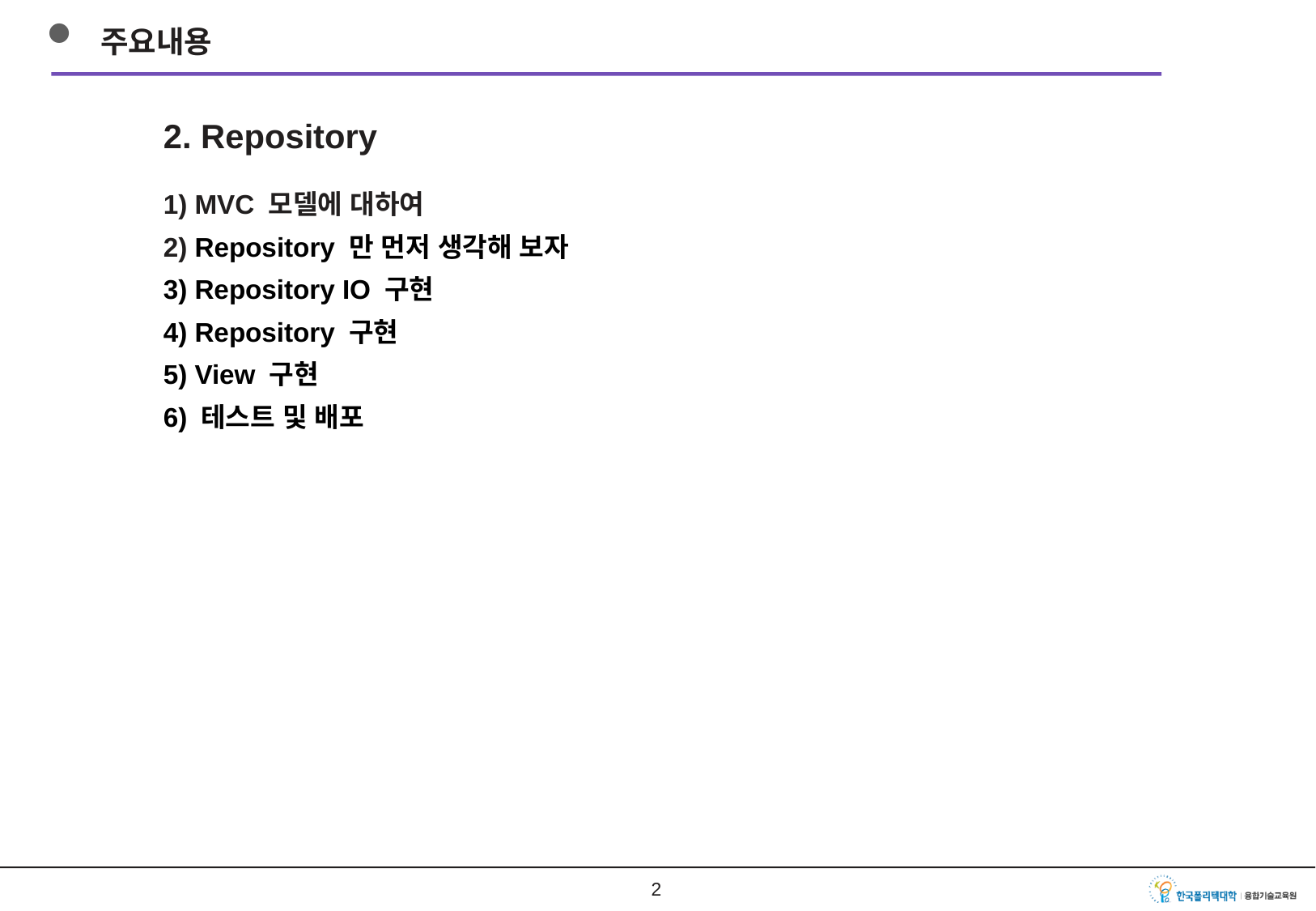

주요내용
2. Repository

1) MVC 모델에 대하여
2) Repository 만 먼저 생각해 보자
3) Repository IO 구현
4) Repository 구현
5) View 구현
6) 테스트 및 배포

2